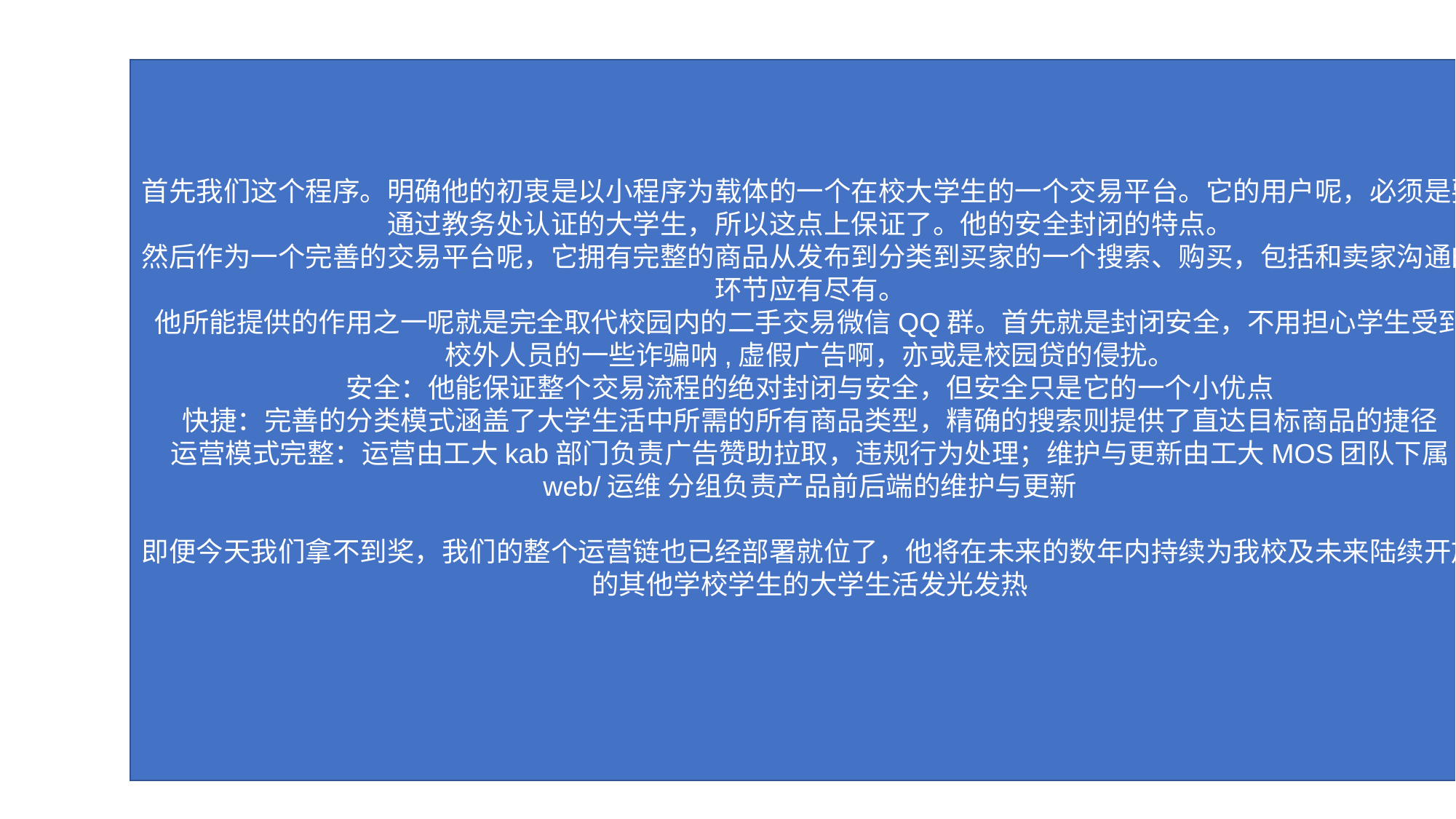

首先我们这个程序。明确他的初衷是以小程序为载体的一个在校大学生的一个交易平台。它的用户呢，必须是要通过教务处认证的大学生，所以这点上保证了。他的安全封闭的特点。
然后作为一个完善的交易平台呢，它拥有完整的商品从发布到分类到买家的一个搜索、购买，包括和卖家沟通的环节应有尽有。
他所能提供的作用之一呢就是完全取代校园内的二手交易微信QQ群。首先就是封闭安全，不用担心学生受到校外人员的一些诈骗呐,虚假广告啊，亦或是校园贷的侵扰。
安全：他能保证整个交易流程的绝对封闭与安全，但安全只是它的一个小优点
快捷：完善的分类模式涵盖了大学生活中所需的所有商品类型，精确的搜索则提供了直达目标商品的捷径
运营模式完整：运营由工大kab部门负责广告赞助拉取，违规行为处理；维护与更新由工大MOS团队下属 web/运维 分组负责产品前后端的维护与更新

即便今天我们拿不到奖，我们的整个运营链也已经部署就位了，他将在未来的数年内持续为我校及未来陆续开放的其他学校学生的大学生活发光发热